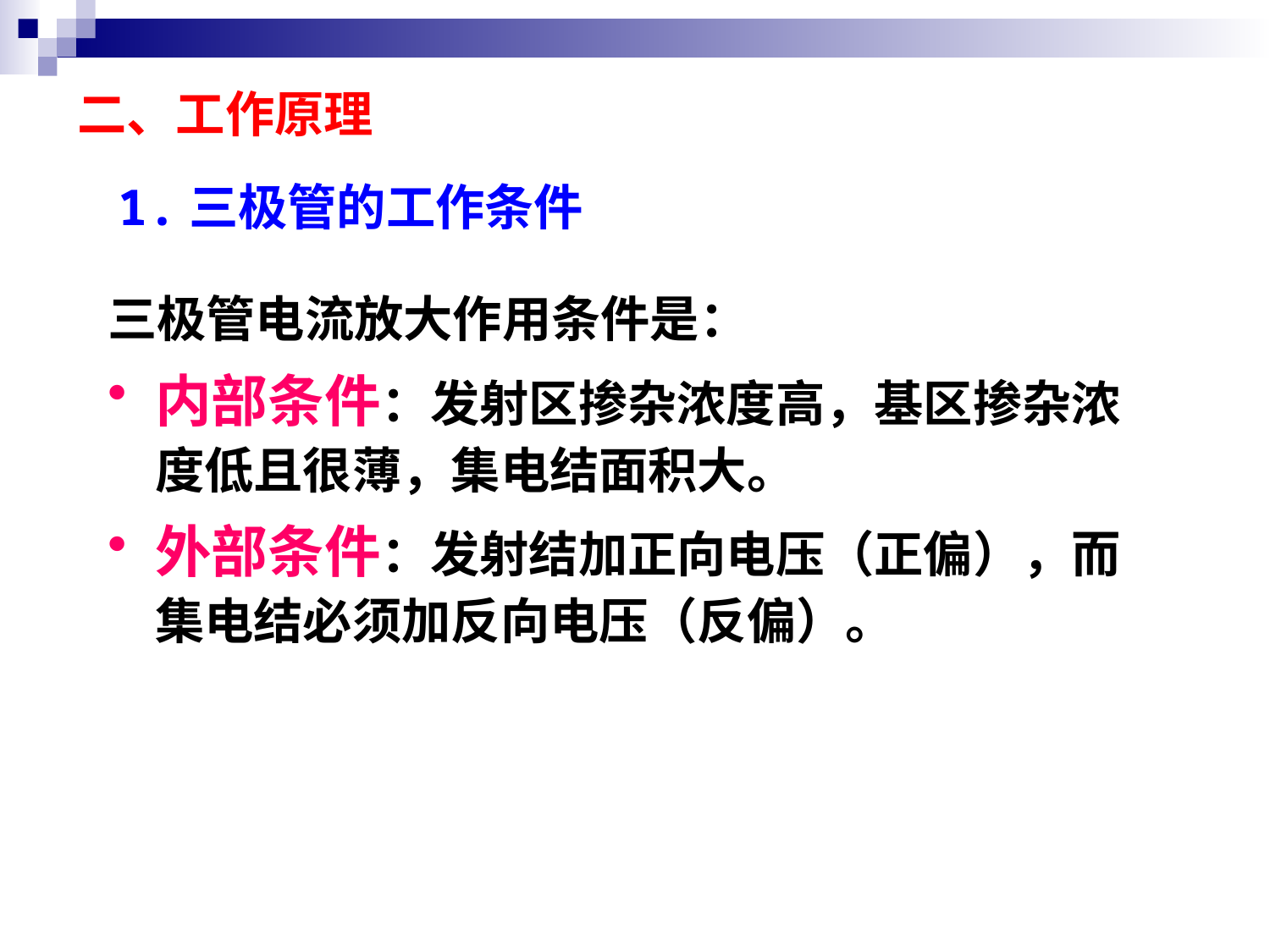

二、工作原理
1.三极管的工作条件
三极管电流放大作用条件是：
内部条件：发射区掺杂浓度高，基区掺杂浓度低且很薄，集电结面积大。
外部条件：发射结加正向电压（正偏），而集电结必须加反向电压（反偏）。

49